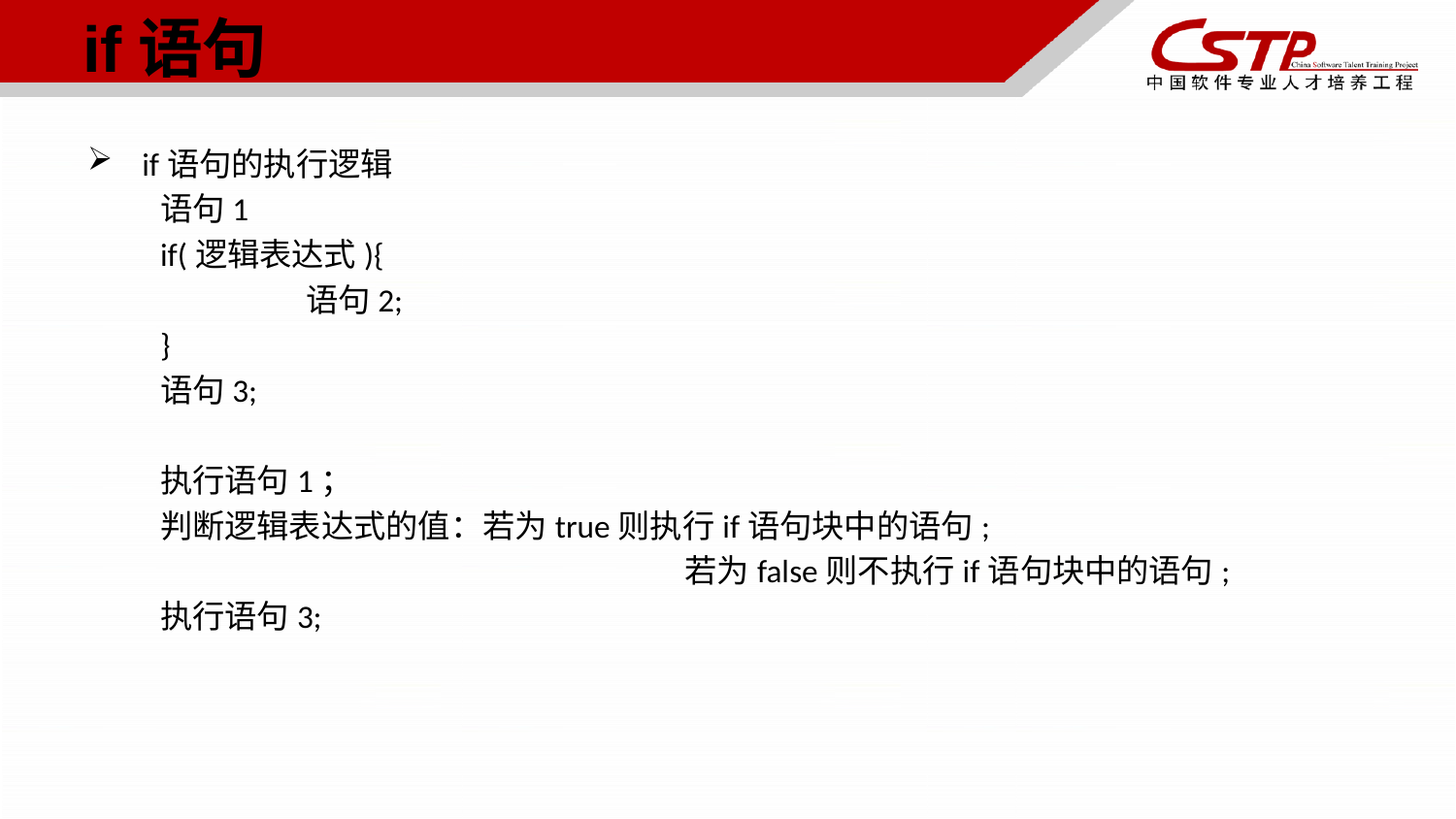

# if语句
if语句的执行逻辑
语句1
if(逻辑表达式){
	语句2;
}
语句3;

执行语句1；
判断逻辑表达式的值：若为true则执行if语句块中的语句;
			           若为false则不执行if语句块中的语句;
执行语句3;